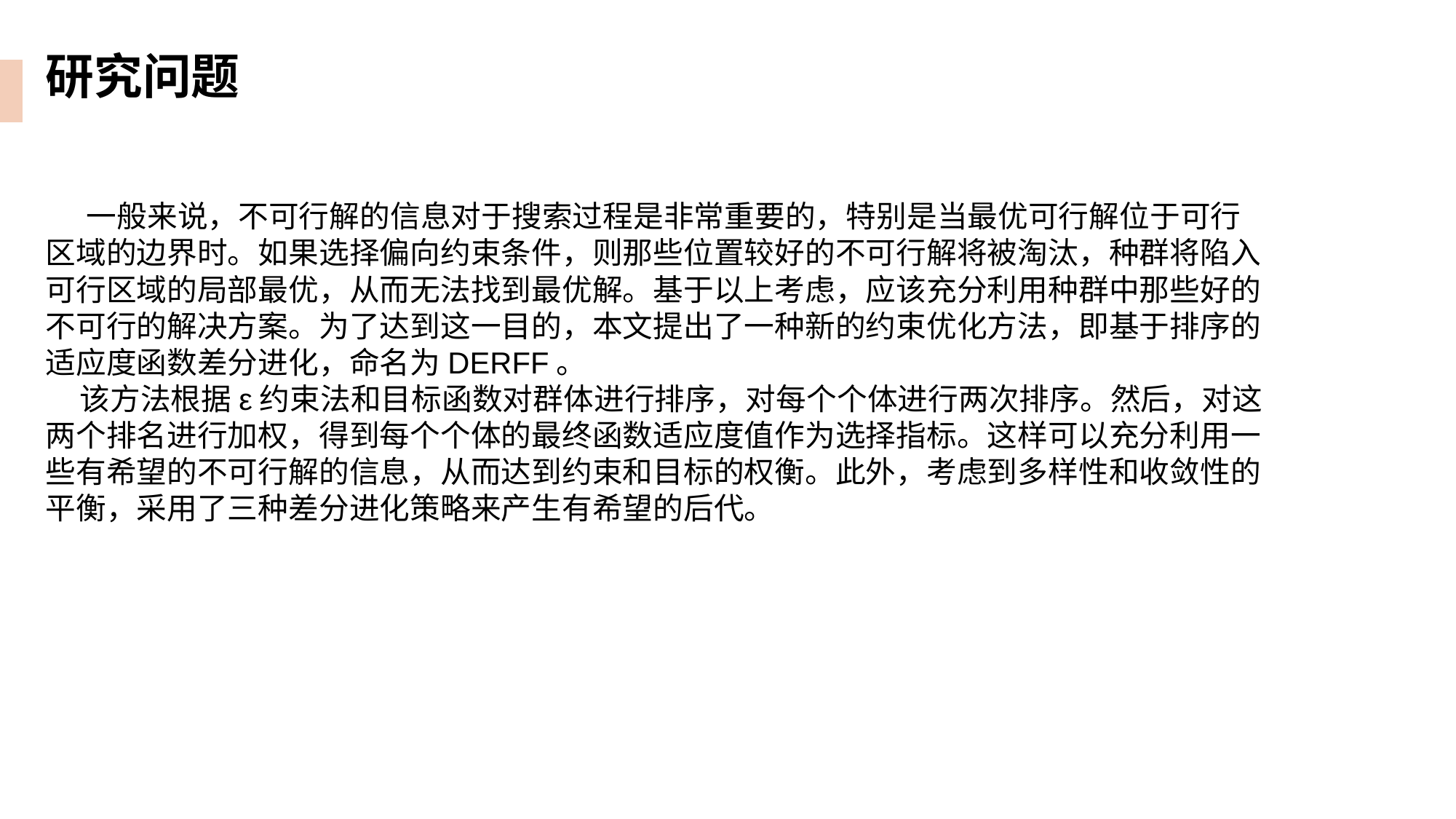

研究问题

     一般来说，不可行解的信息对于搜索过程是非常重要的，特别是当最优可行解位于可行
区域的边界时。如果选择偏向约束条件，则那些位置较好的不可行解将被淘汰，种群将陷入
可行区域的局部最优，从而无法找到最优解。基于以上考虑，应该充分利用种群中那些好的
不可行的解决方案。为了达到这一目的，本文提出了一种新的约束优化方法，即基于排序的
适应度函数差分进化，命名为DERFF。
    该方法根据ε约束法和目标函数对群体进行排序，对每个个体进行两次排序。然后，对这
两个排名进行加权，得到每个个体的最终函数适应度值作为选择指标。这样可以充分利用一
些有希望的不可行解的信息，从而达到约束和目标的权衡。此外，考虑到多样性和收敛性的
平衡，采用了三种差分进化策略来产生有希望的后代。